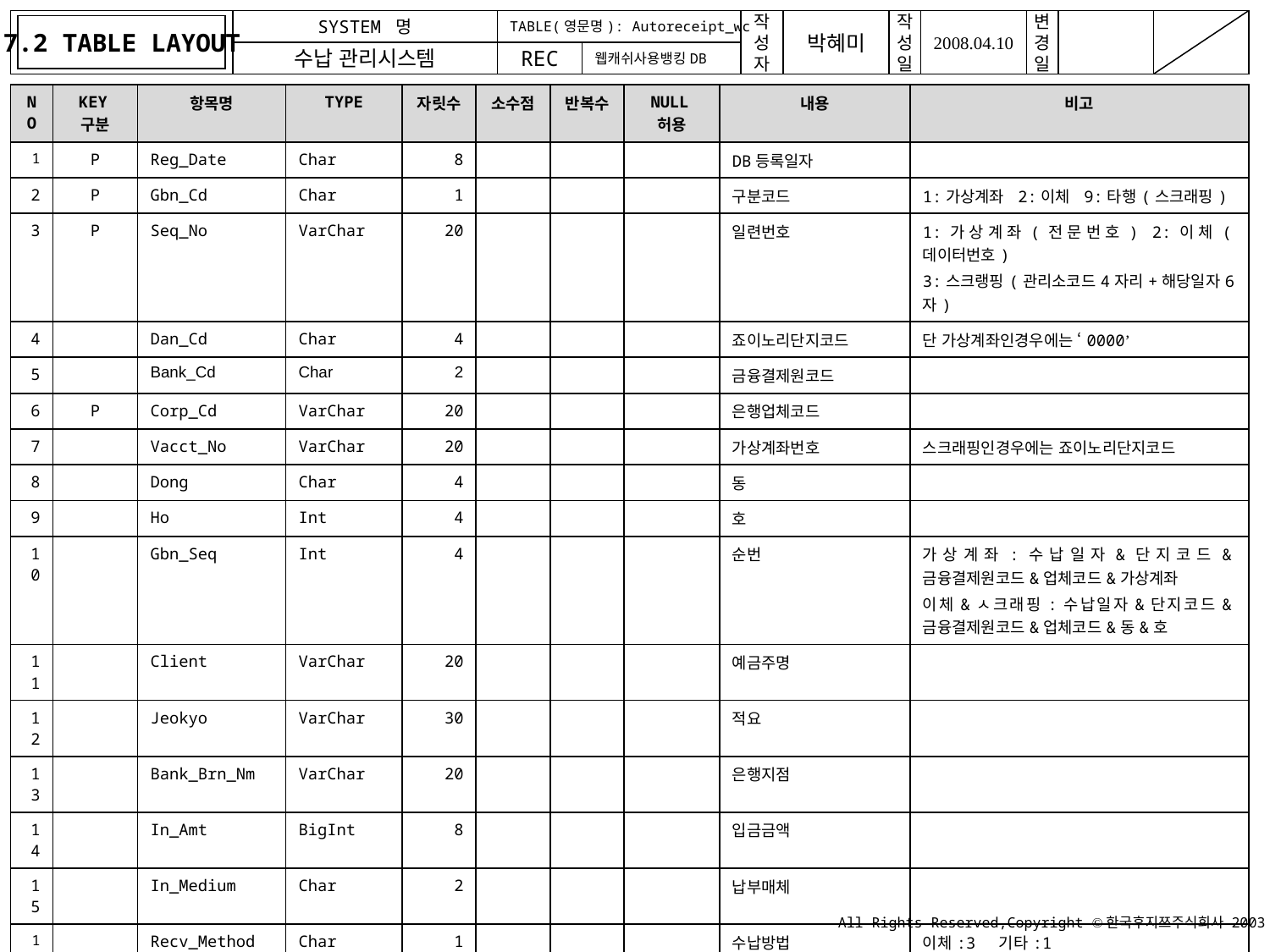

7.2 TABLE LAYOUT
TABLE(영문명): Autoreceipt_wc
웹캐쉬사용뱅킹DB
| NO | KEY구분 | 항목명 | TYPE | 자릿수 | 소수점 | 반복수 | NULL허용 | 내용 | 비고 |
| --- | --- | --- | --- | --- | --- | --- | --- | --- | --- |
| 1 | P | Reg\_Date | Char | 8 |  |  |  | DB등록일자 |  |
| 2 | P | Gbn\_Cd | Char | 1 |  |  |  | 구분코드 | 1:가상계좌 2:이체 9:타행(스크래핑) |
| 3 | P | Seq\_No | VarChar | 20 |  |  |  | 일련번호 | 1:가상계좌(전문번호) 2:이체(데이터번호) 3:스크랭핑(관리소코드4자리+해당일자6자) |
| 4 |  | Dan\_Cd | Char | 4 |  |  |  | 죠이노리단지코드 | 단 가상계좌인경우에는 ‘0000’ |
| 5 |  | Bank\_Cd | Char | 2 |  |  |  | 금융결제원코드 |  |
| 6 | P | Corp\_Cd | VarChar | 20 |  |  |  | 은행업체코드 |  |
| 7 |  | Vacct\_No | VarChar | 20 |  |  |  | 가상계좌번호 | 스크래핑인경우에는 죠이노리단지코드 |
| 8 |  | Dong | Char | 4 |  |  |  | 동 |  |
| 9 |  | Ho | Int | 4 |  |  |  | 호 |  |
| 10 |  | Gbn\_Seq | Int | 4 |  |  |  | 순번 | 가상계좌:수납일자&단지코드&금융결제원코드&업체코드&가상계좌 이체&ㅅ크래핑:수납일자&단지코드&금융결제원코드&업체코드&동&호 |
| 11 |  | Client | VarChar | 20 |  |  |  | 예금주명 |  |
| 12 |  | Jeokyo | VarChar | 30 |  |  |  | 적요 |  |
| 13 |  | Bank\_Brn\_Nm | VarChar | 20 |  |  |  | 은행지점 |  |
| 14 |  | In\_Amt | BigInt | 8 |  |  |  | 입금금액 |  |
| 15 |  | In\_Medium | Char | 2 |  |  |  | 납부매체 |  |
| 16 |  | Recv\_Method | Char | 1 |  |  |  | 수납방법 | 이체:3 기타:1 |
| 17 |  | Recv\_Date | Char | 8 |  |  |  | 수납일자 |  |
| 18 |  | Iche\_Result | Char | 1 |  |  |  | 이체처리상태 | 이체:1 부분입금:2 취소:3 불능:9 |